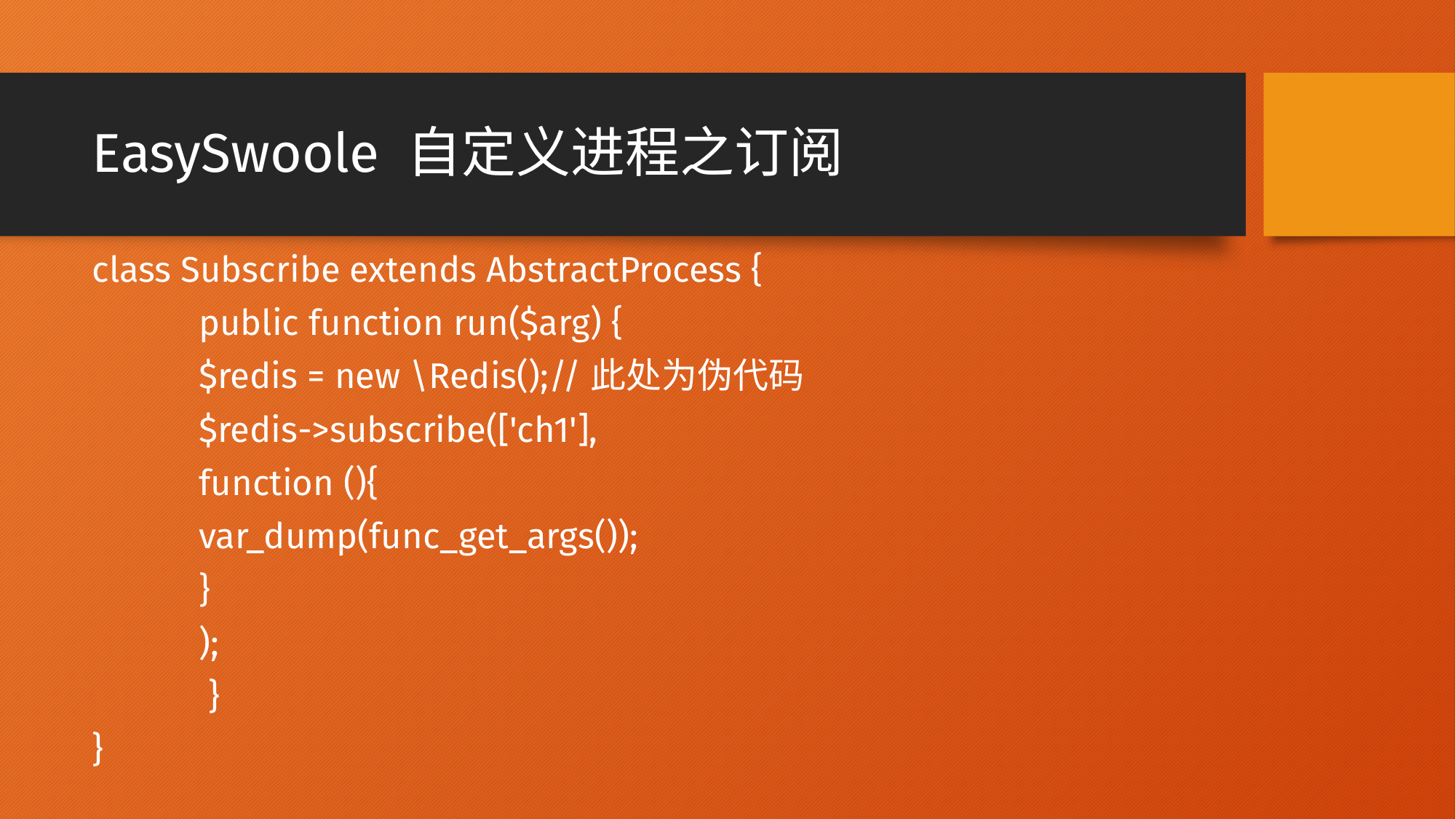

# EasySwoole 自定义进程之订阅
class Subscribe extends AbstractProcess {
	public function run($arg) {
		$redis = new \Redis();//此处为伪代码
		$redis->subscribe(['ch1'],
			function (){
				var_dump(func_get_args());
			}
		);
	 }
}